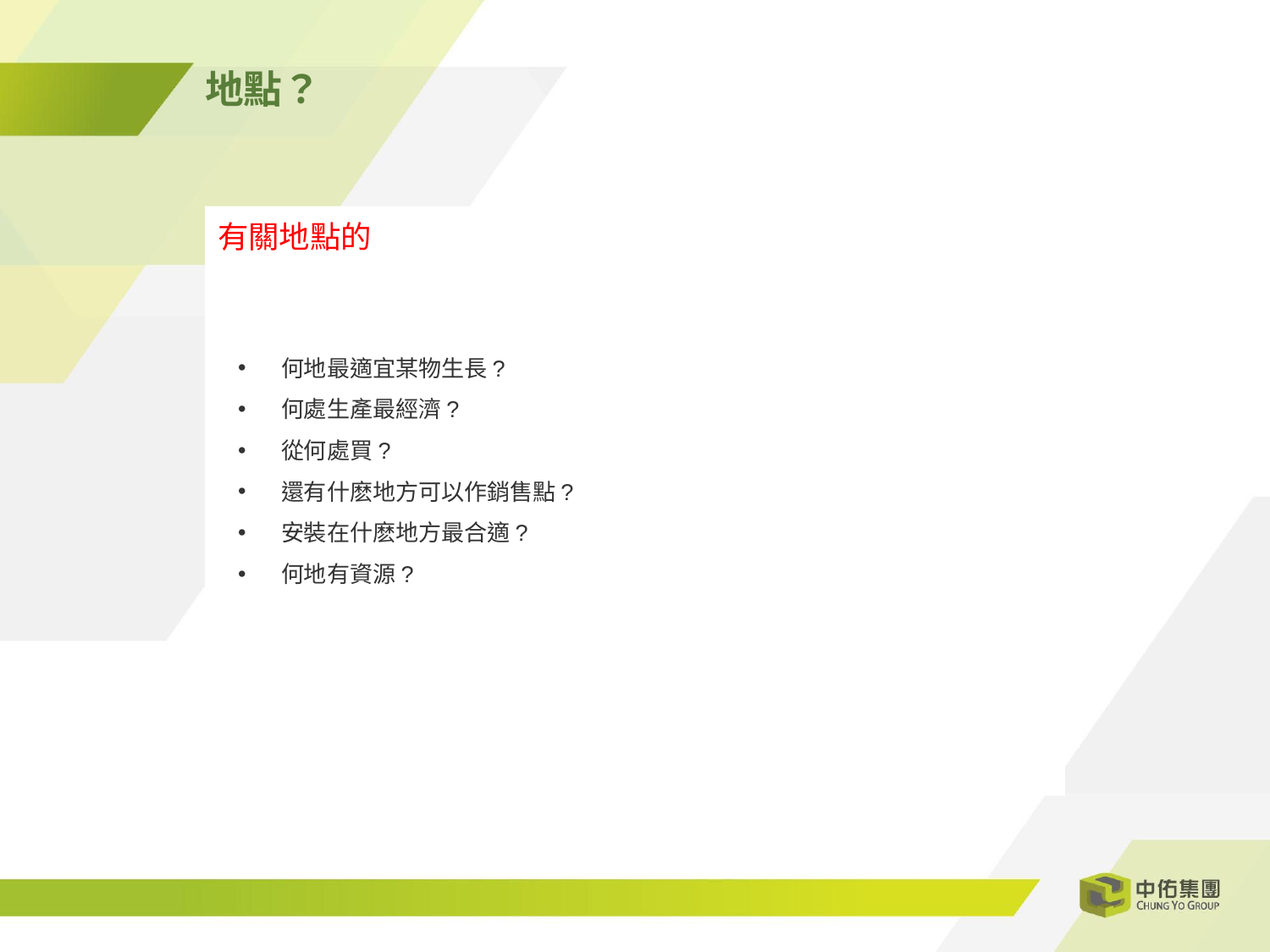

地點？

有關地點的

何地最適宜某物生長?
何處生產最經濟?
從何處買?
還有什麽地方可以作銷售點?
安裝在什麽地方最合適?
何地有資源?